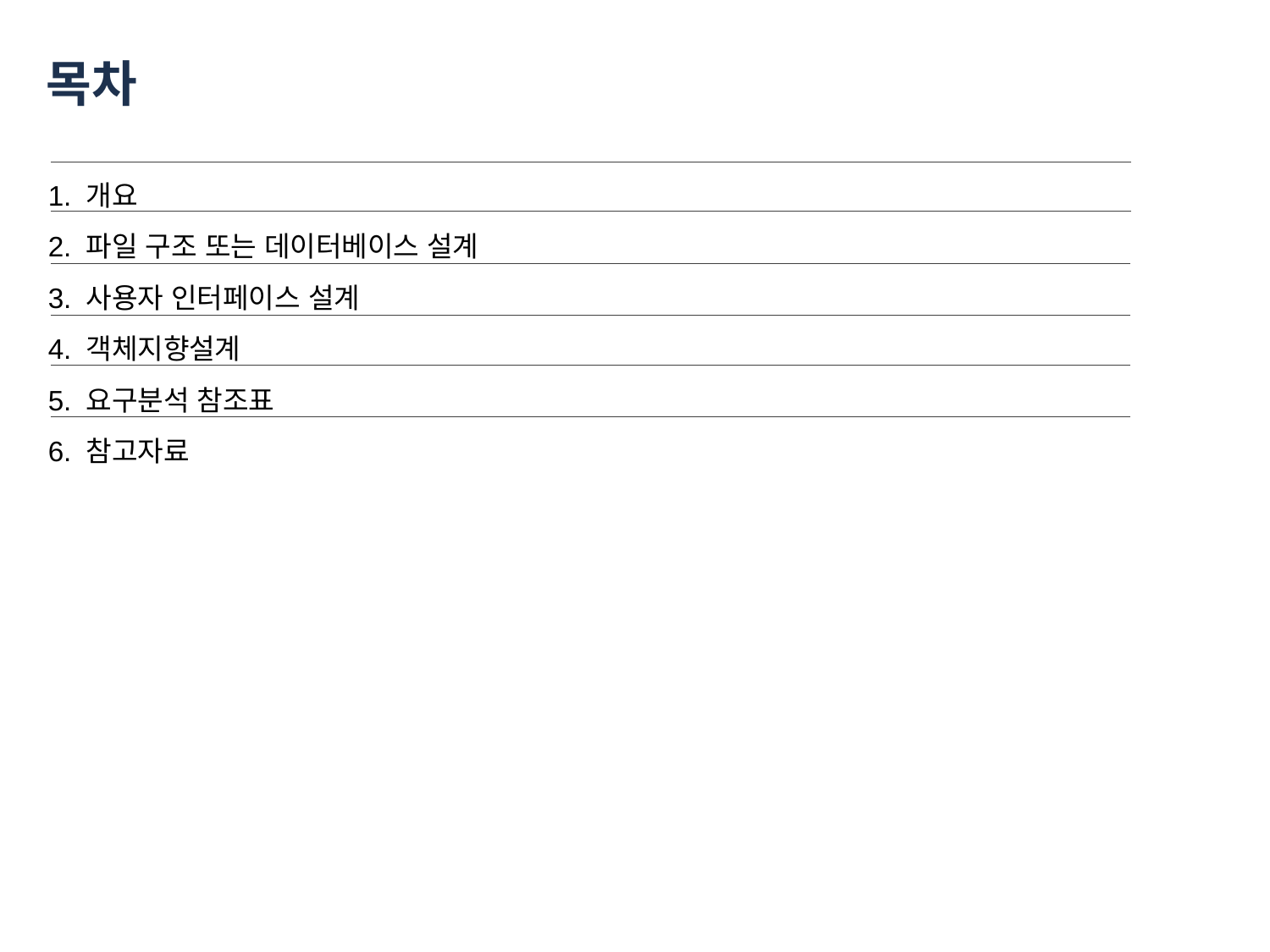

# 목차
1. 개요
2. 파일 구조 또는 데이터베이스 설계
3. 사용자 인터페이스 설계
4. 객체지향설계
5. 요구분석 참조표
6. 참고자료